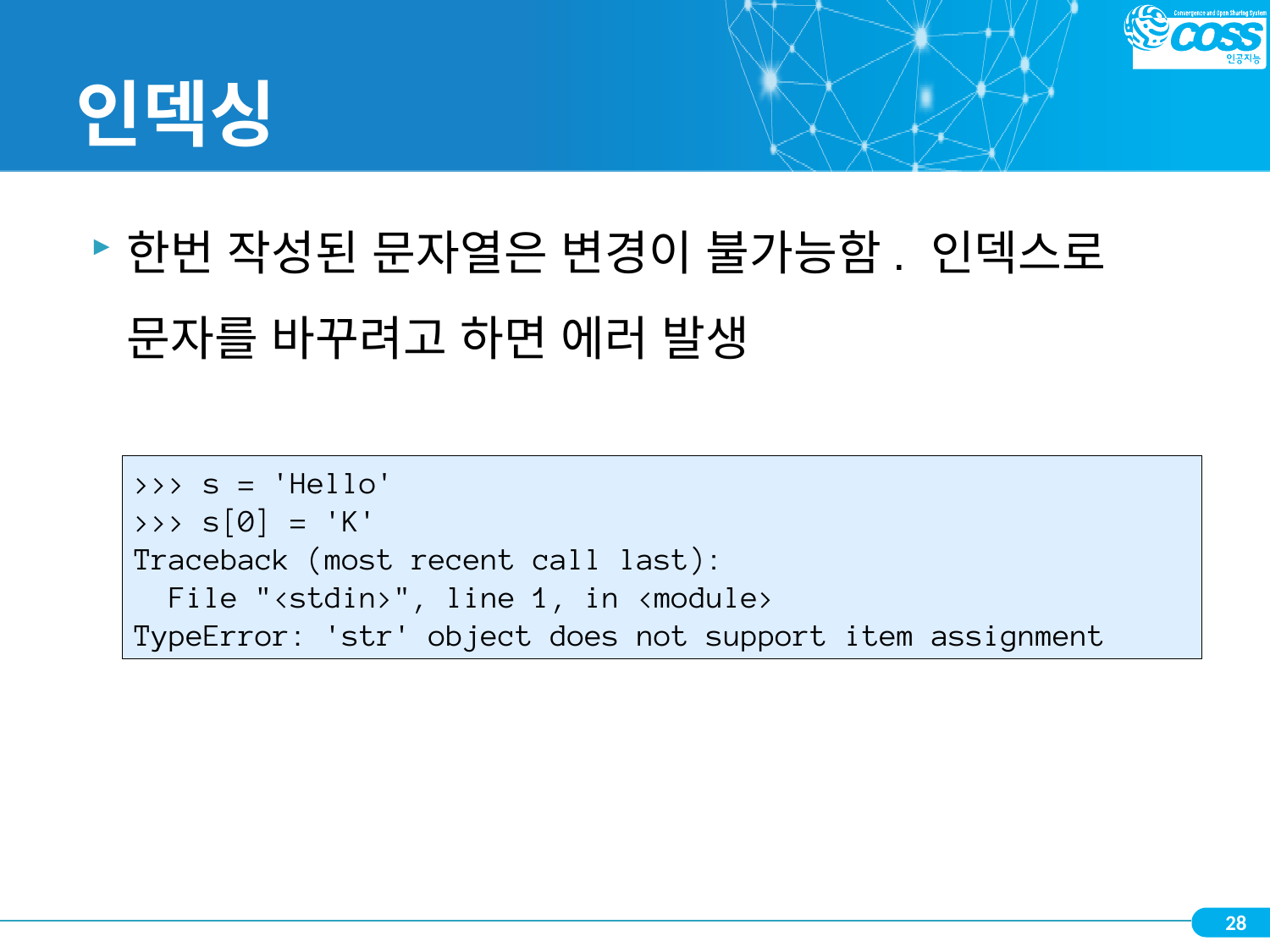

# 인덱싱
한번 작성된 문자열은 변경이 불가능함. 인덱스로 문자를 바꾸려고 하면 에러 발생
>>> s = 'Hello'
>>> s[0] = 'K'
Traceback (most recent call last):
  File "<stdin>", line 1, in <module>
TypeError: 'str' object does not support item assignment